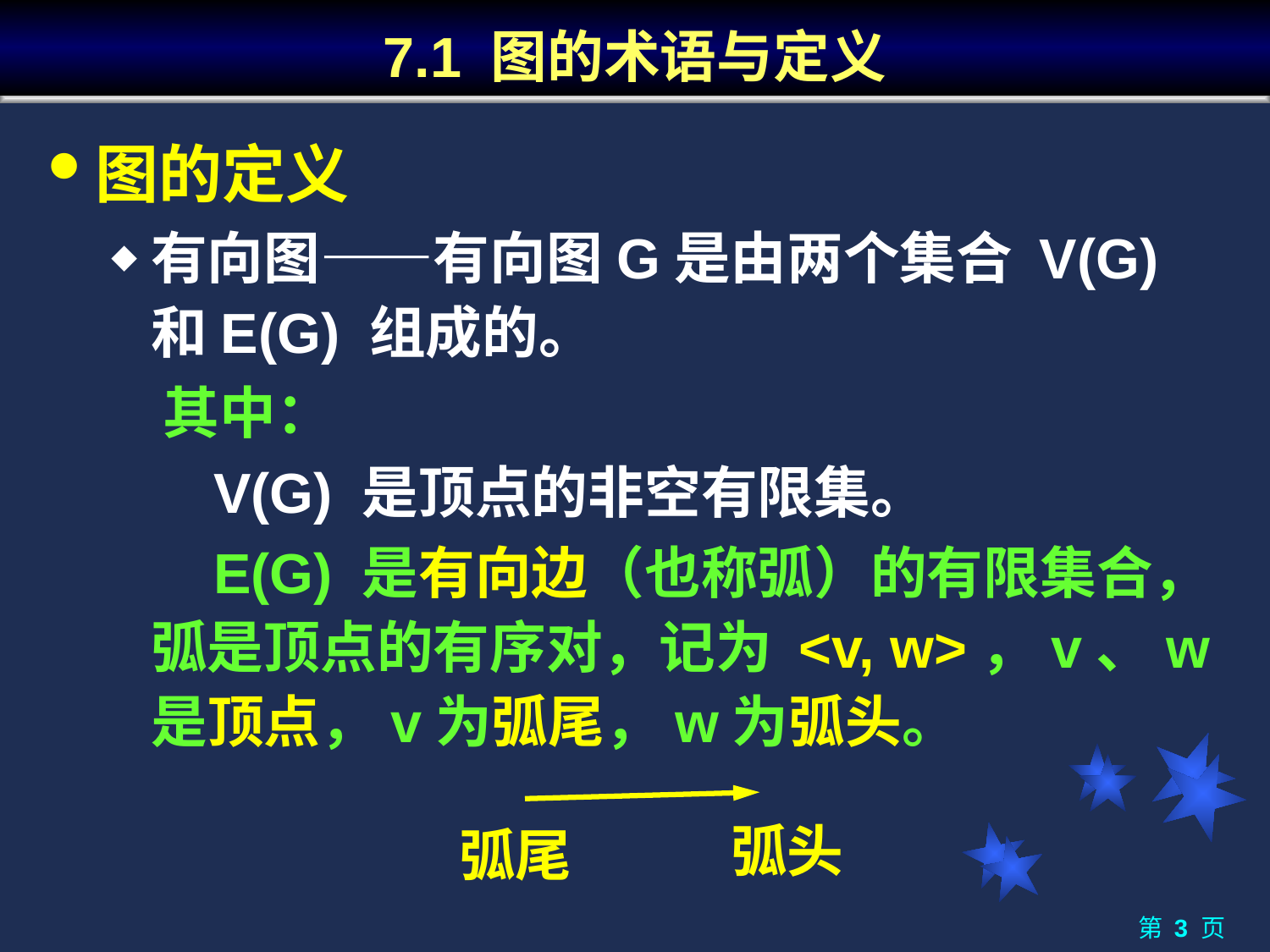

# 7.1 图的术语与定义
图的定义
有向图——有向图G是由两个集合 V(G) 和E(G) 组成的。
   其中：
	    V(G) 是顶点的非空有限集。
	    E(G) 是有向边（也称弧）的有限集合，弧是顶点的有序对，记为 <v, w>，v、w是顶点，v为弧尾，w为弧头。

弧头
弧尾
第 3 页